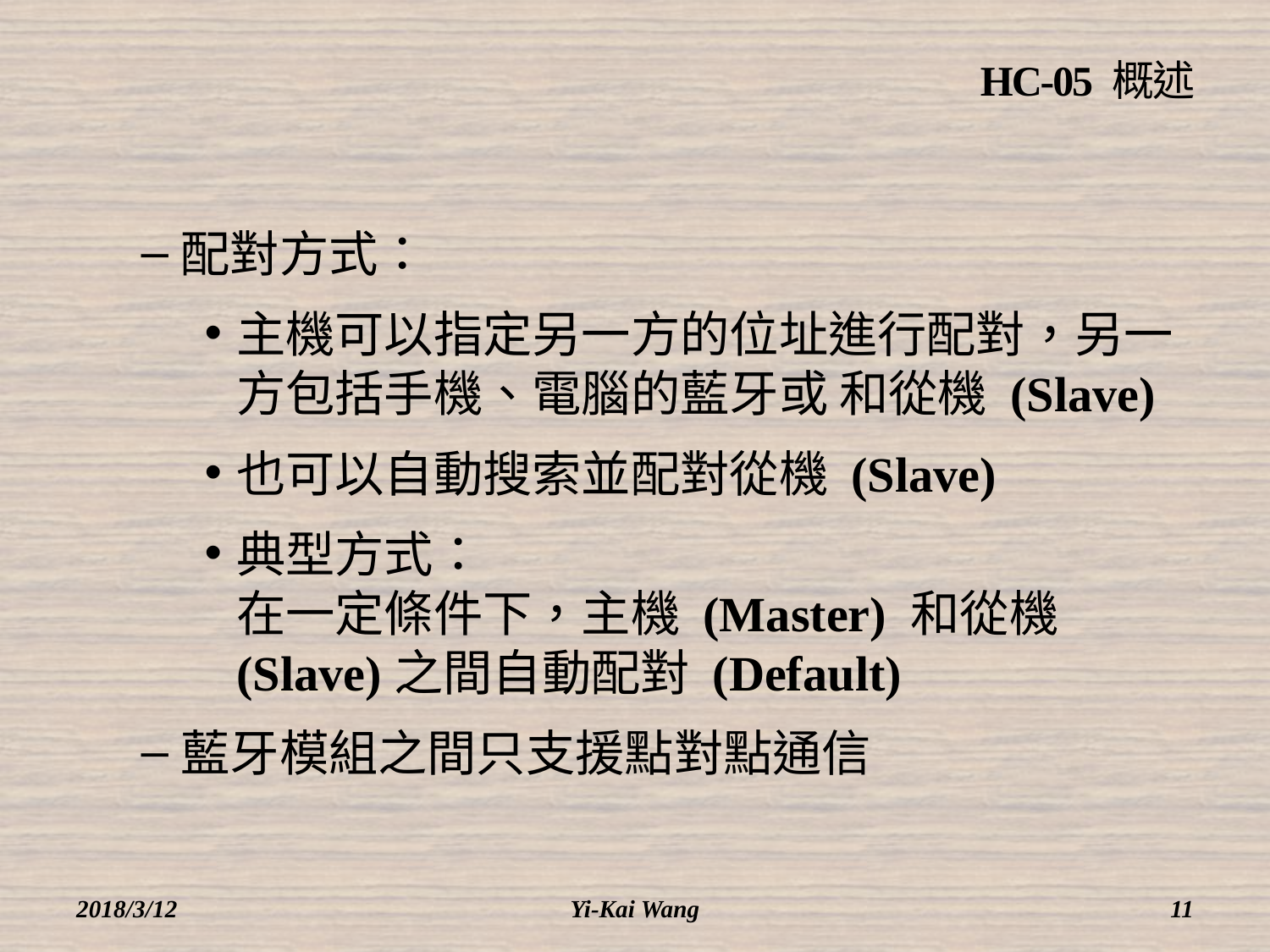

# HC-05 概述
配對方式：
主機可以指定另一方的位址進行配對，另一方包括手機、電腦的藍牙或 和從機 (Slave)
也可以自動搜索並配對從機 (Slave)
典型方式：
在一定條件下，主機 (Master) 和從機 (Slave)之間自動配對 (Default)
藍牙模組之間只支援點對點通信
2018/3/12
Yi-Kai Wang
11